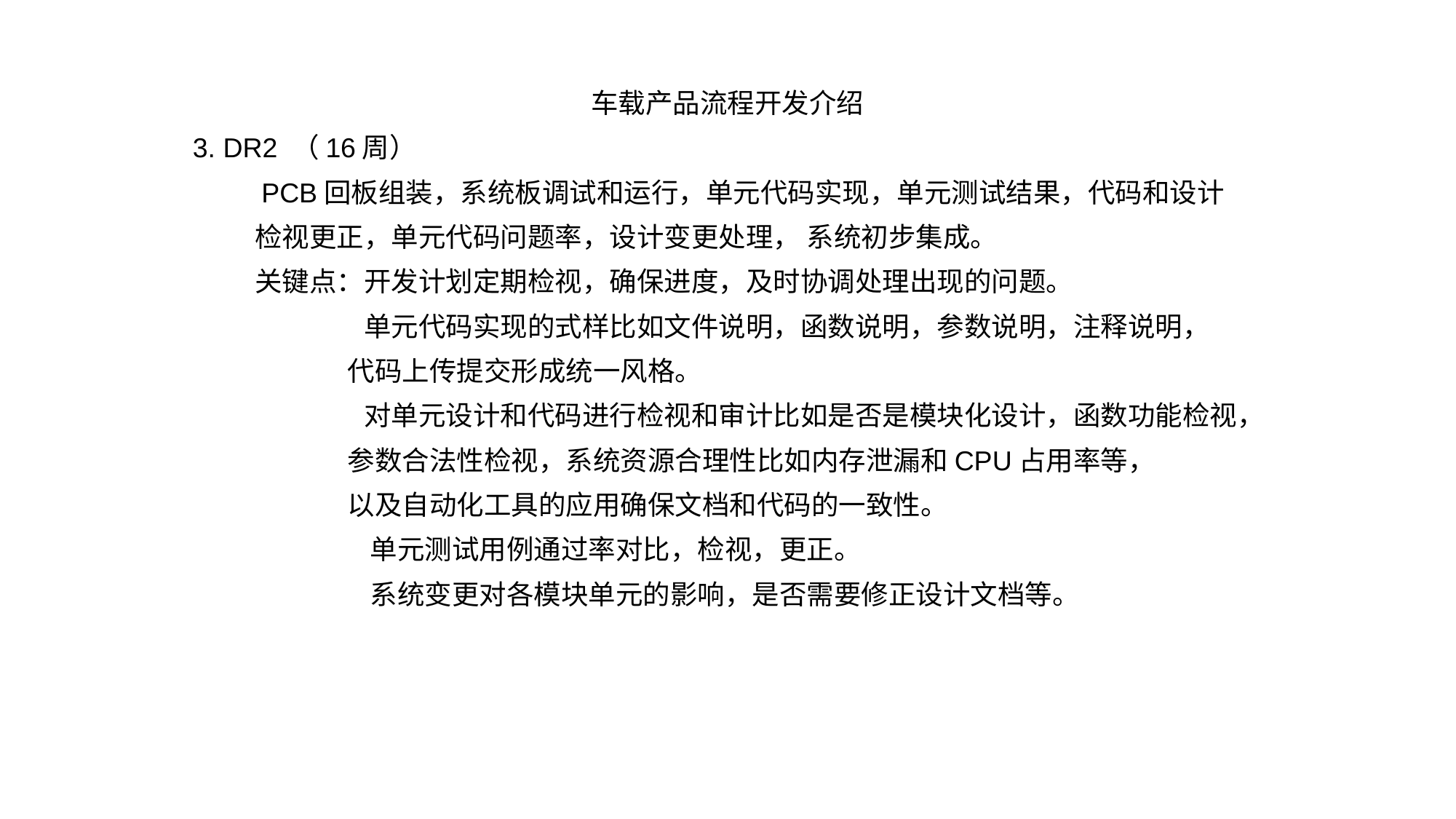

车载产品流程开发介绍
3. DR2 （16周）
         PCB回板组装，系统板调试和运行，单元代码实现，单元测试结果，代码和设计
         检视更正，单元代码问题率，设计变更处理， 系统初步集成。
         关键点：开发计划定期检视，确保进度，及时协调处理出现的问题。
	         单元代码实现的式样比如文件说明，函数说明，参数说明，注释说明，
                        代码上传提交形成统一风格。
	         对单元设计和代码进行检视和审计比如是否是模块化设计，函数功能检视，
                        参数合法性检视，系统资源合理性比如内存泄漏和CPU占用率等，
                        以及自动化工具的应用确保文档和代码的一致性。
	          单元测试用例通过率对比，检视，更正。
	          系统变更对各模块单元的影响，是否需要修正设计文档等。